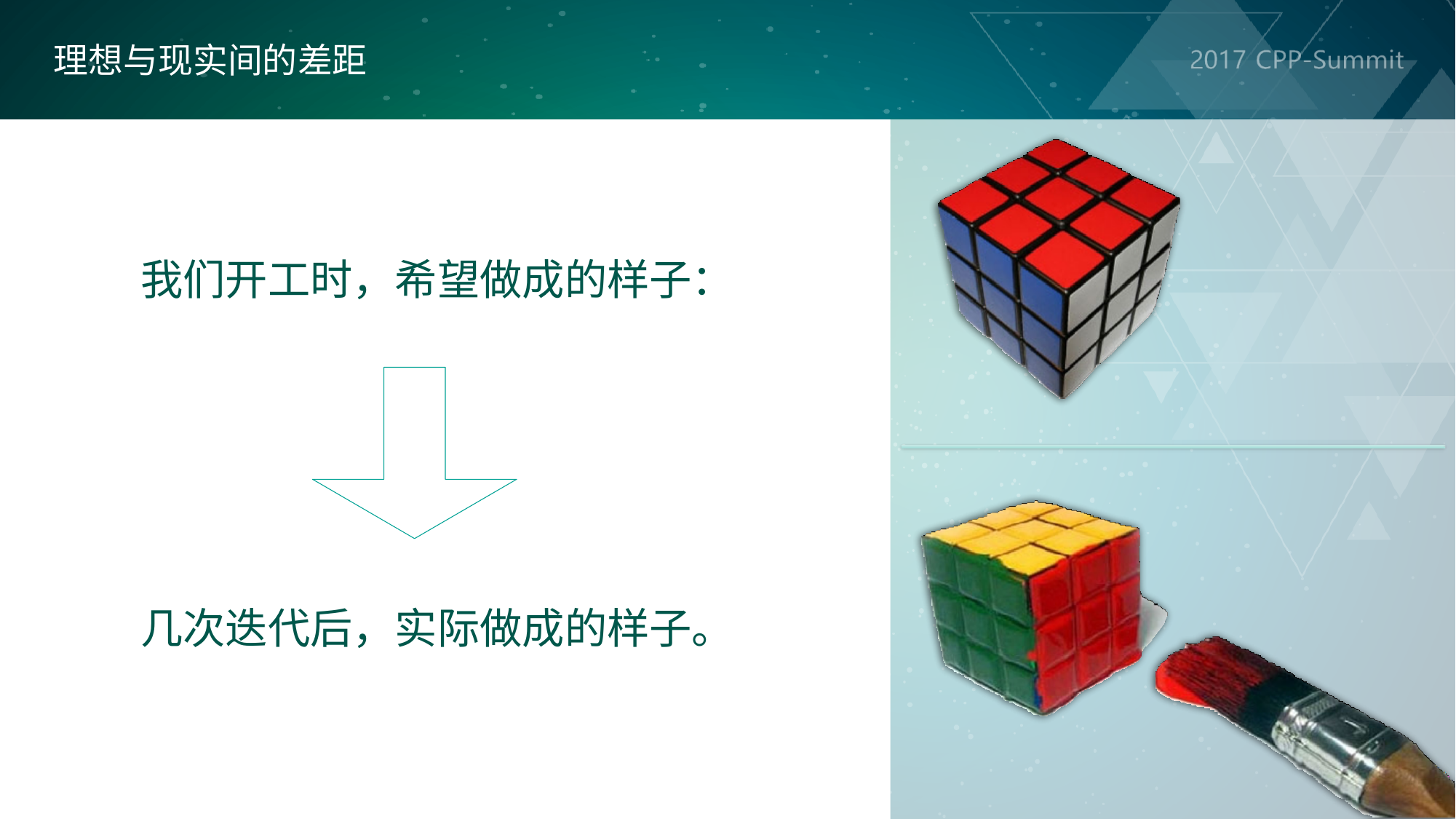

理想与现实间的差距

我们开工时，希望做成的样子：

几次迭代后，实际做成的样子。